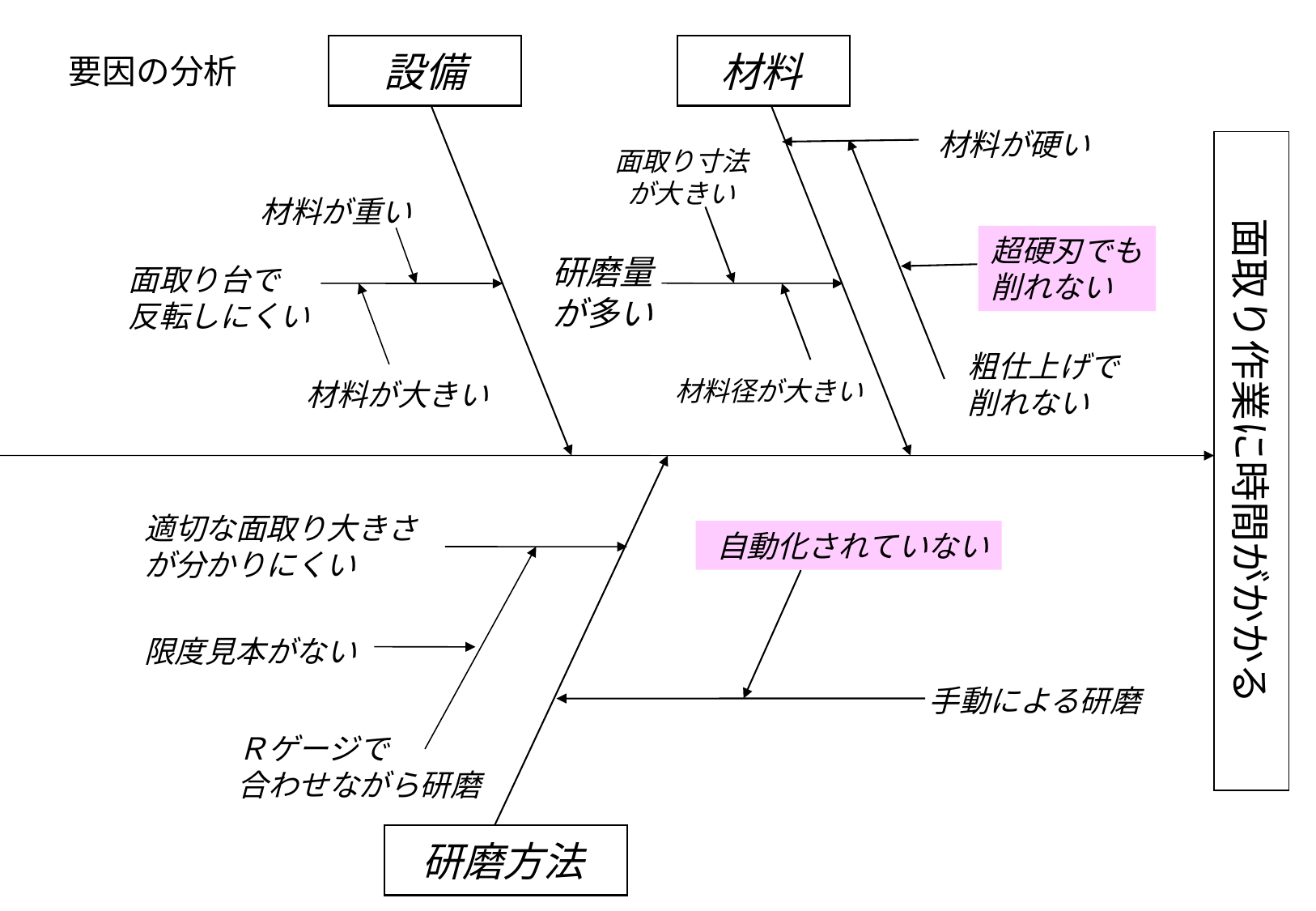

設備
材料
要因の分析

材料が硬い
面取り作業に時間がかかる
面取り寸法
が大きい

材料が重い

超硬刃でも
削れない

研磨量
が多い
面取り台で
反転しにくい

粗仕上げで
削れない
材料径が大きい

材料が大きい

適切な面取り大きさが分かりにくい
自動化されていない

限度見本がない

手動による研磨

Ｒゲージで
合わせながら研磨

研磨方法